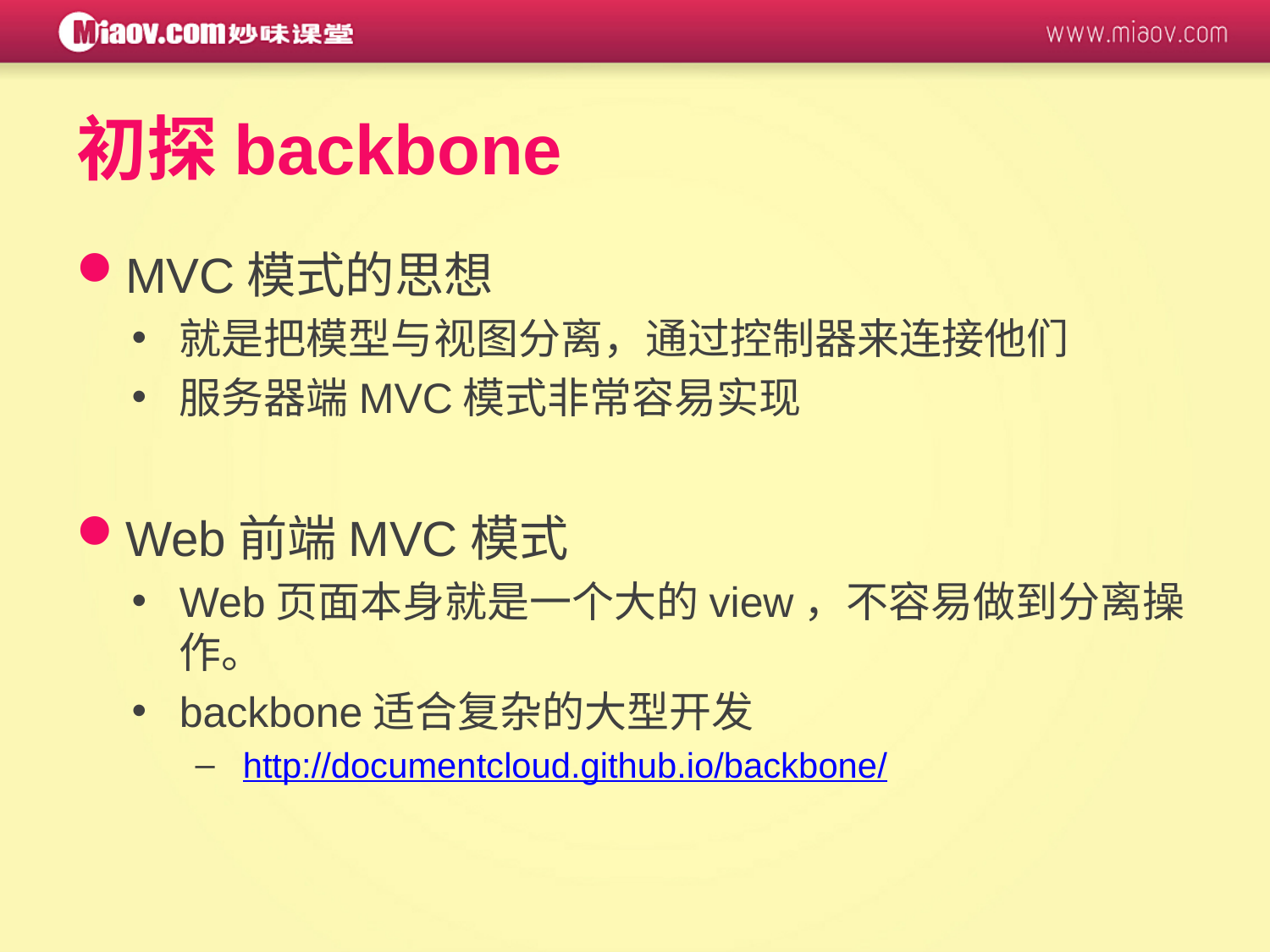

# 初探backbone
MVC模式的思想
就是把模型与视图分离，通过控制器来连接他们
服务器端MVC模式非常容易实现

Web前端MVC模式
Web页面本身就是一个大的view，不容易做到分离操作。
backbone适合复杂的大型开发
http://documentcloud.github.io/backbone/